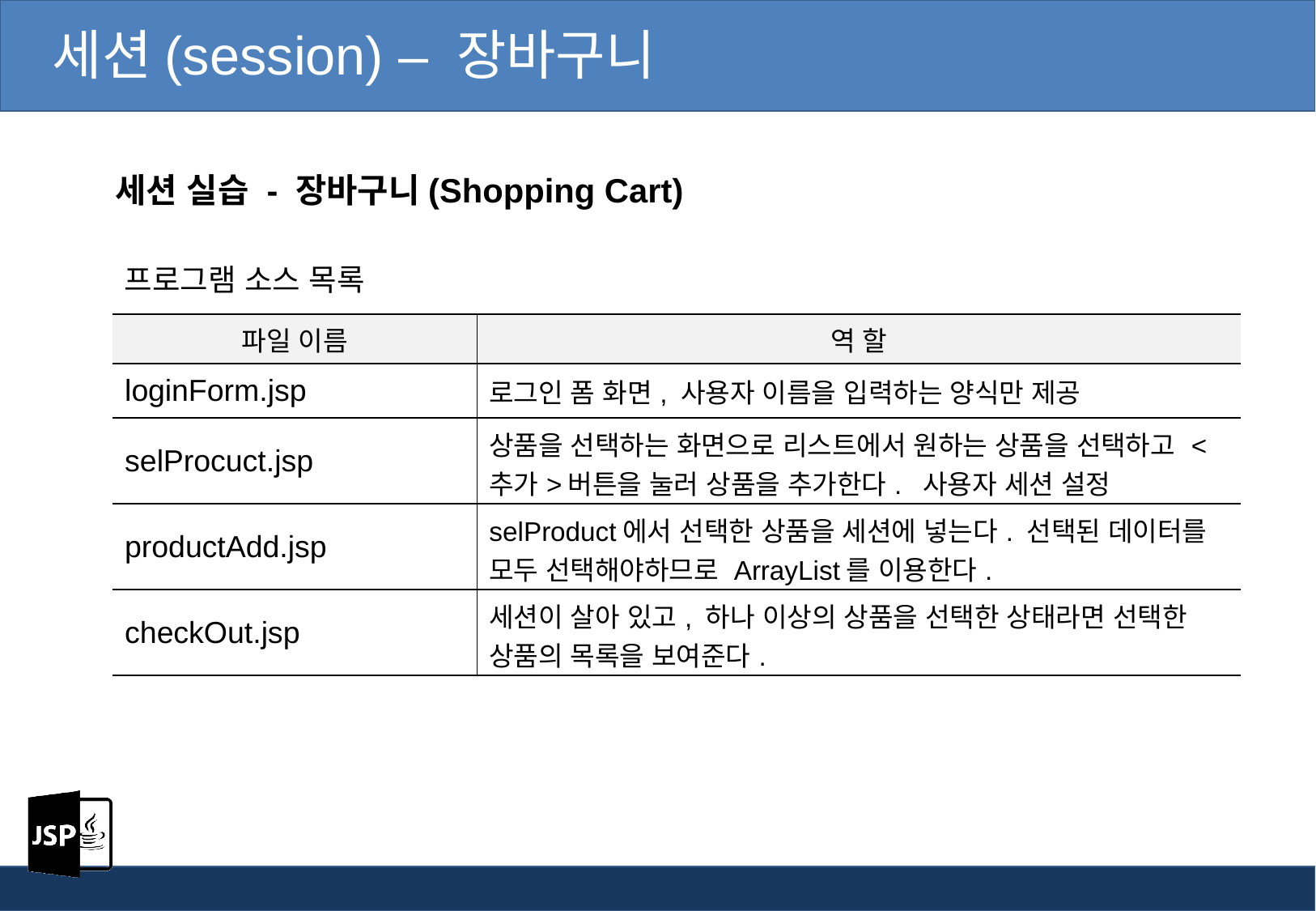

세션(session) – 장바구니
세션 실습 - 장바구니(Shopping Cart)
프로그램 소스 목록
| 파일 이름 | 역 할 |
| --- | --- |
| loginForm.jsp | 로그인 폼 화면, 사용자 이름을 입력하는 양식만 제공 |
| selProcuct.jsp | 상품을 선택하는 화면으로 리스트에서 원하는 상품을 선택하고 <추가>버튼을 눌러 상품을 추가한다. 사용자 세션 설정 |
| productAdd.jsp | selProduct에서 선택한 상품을 세션에 넣는다. 선택된 데이터를 모두 선택해야하므로 ArrayList를 이용한다. |
| checkOut.jsp | 세션이 살아 있고, 하나 이상의 상품을 선택한 상태라면 선택한 상품의 목록을 보여준다. |